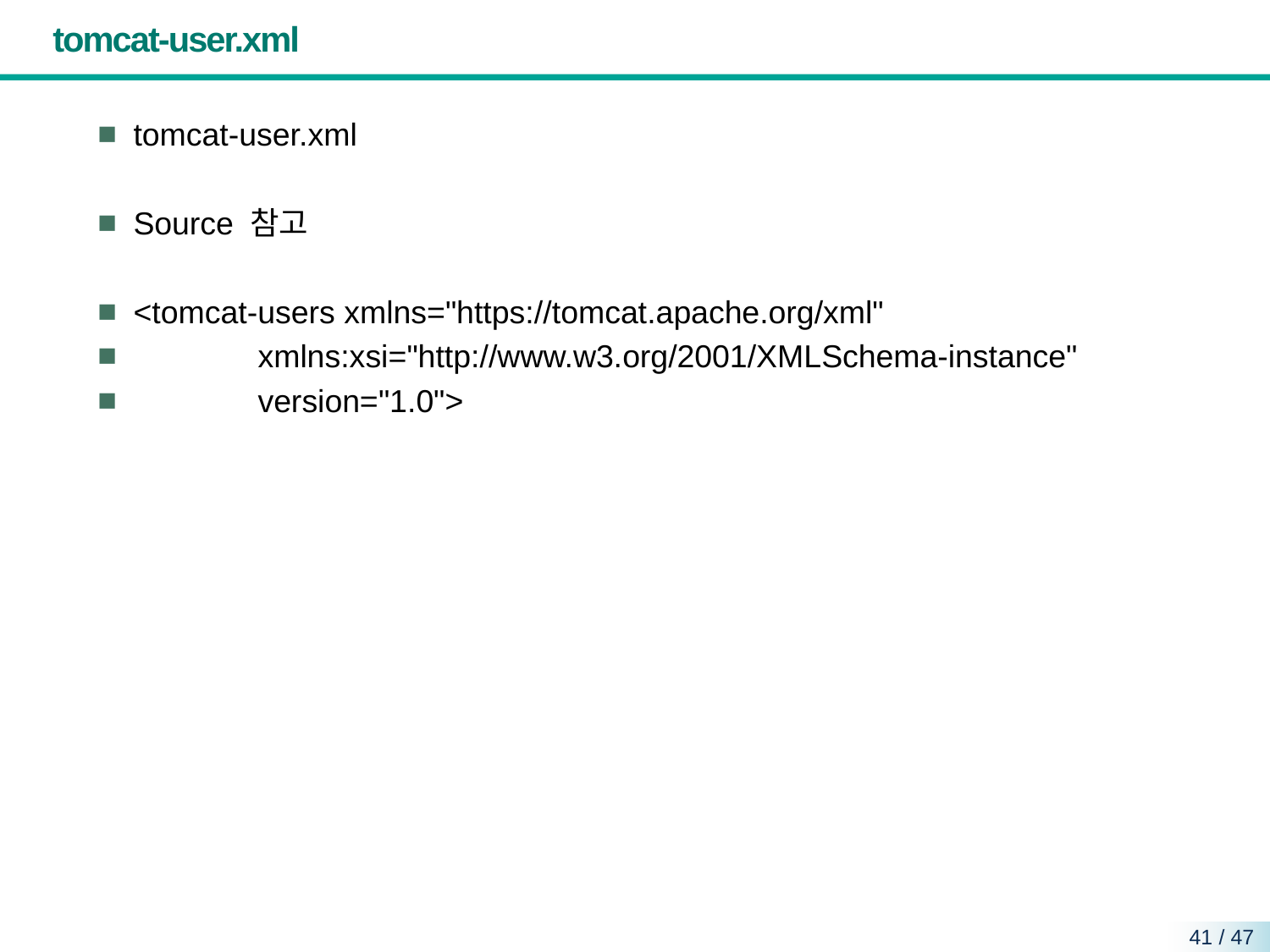

# tomcat-user.xml
tomcat-user.xml

Source 참고

<tomcat-users xmlns="https://tomcat.apache.org/xml"
              xmlns:xsi="http://www.w3.org/2001/XMLSchema-instance"
              version="1.0">